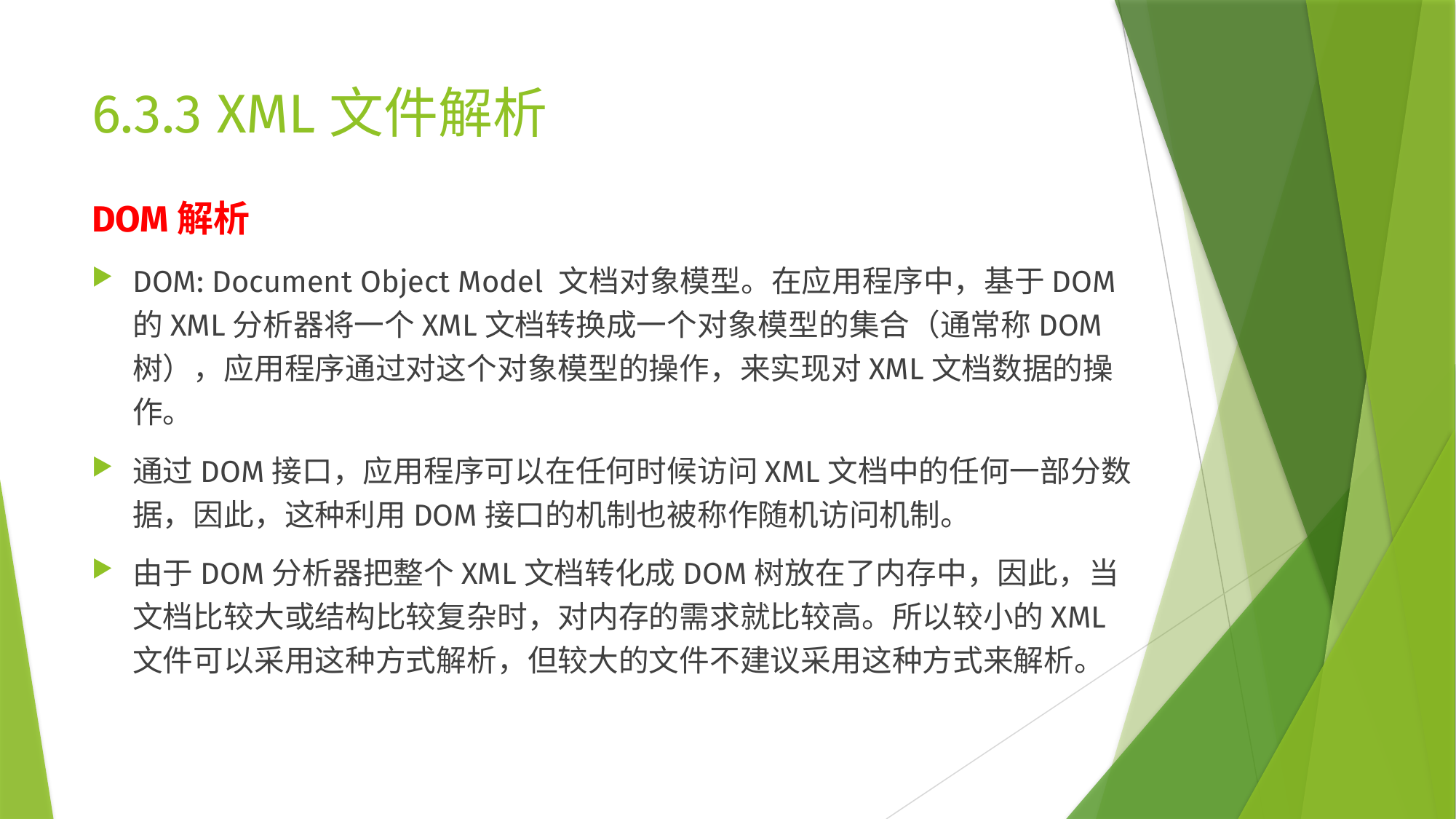

# 6.3.3 XML文件解析
DOM解析
DOM: Document Object Model 文档对象模型。在应用程序中，基于DOM的XML分析器将一个XML文档转换成一个对象模型的集合（通常称DOM树），应用程序通过对这个对象模型的操作，来实现对XML文档数据的操作。
通过DOM接口，应用程序可以在任何时候访问XML文档中的任何一部分数据，因此，这种利用DOM接口的机制也被称作随机访问机制。
由于DOM分析器把整个XML文档转化成DOM树放在了内存中，因此，当文档比较大或结构比较复杂时，对内存的需求就比较高。所以较小的XML文件可以采用这种方式解析，但较大的文件不建议采用这种方式来解析。